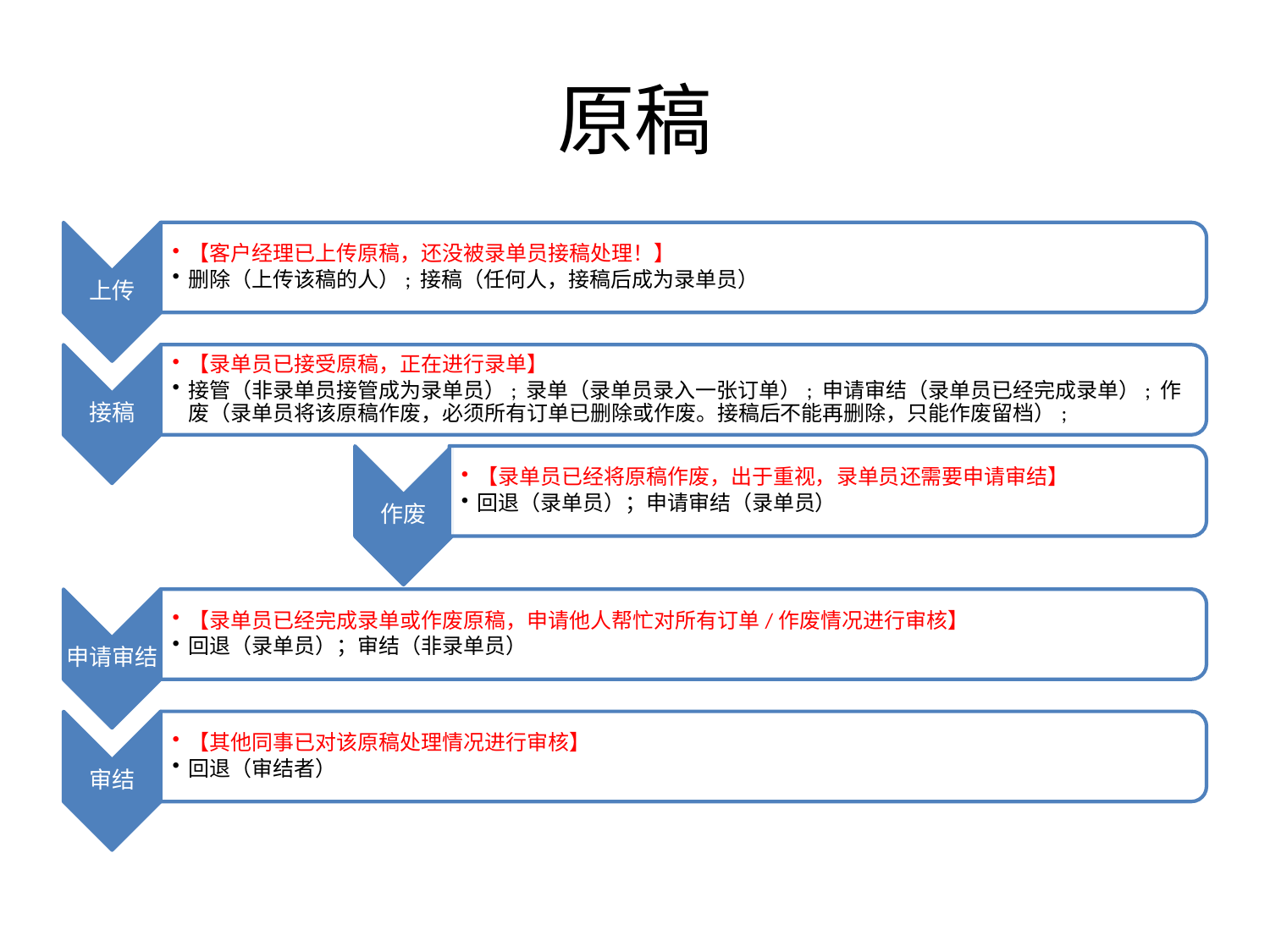

# 原稿
上传
【客户经理已上传原稿，还没被录单员接稿处理！】
删除（上传该稿的人）; 接稿（任何人，接稿后成为录单员）
接稿
【录单员已接受原稿，正在进行录单】
接管（非录单员接管成为录单员）; 录单（录单员录入一张订单）; 申请审结（录单员已经完成录单）; 作废（录单员将该原稿作废，必须所有订单已删除或作废。接稿后不能再删除，只能作废留档）;
作废
【录单员已经将原稿作废，出于重视，录单员还需要申请审结】
回退（录单员）；申请审结（录单员）
申请审结
【录单员已经完成录单或作废原稿，申请他人帮忙对所有订单/作废情况进行审核】
回退（录单员）；审结（非录单员）
审结
【其他同事已对该原稿处理情况进行审核】
回退（审结者）